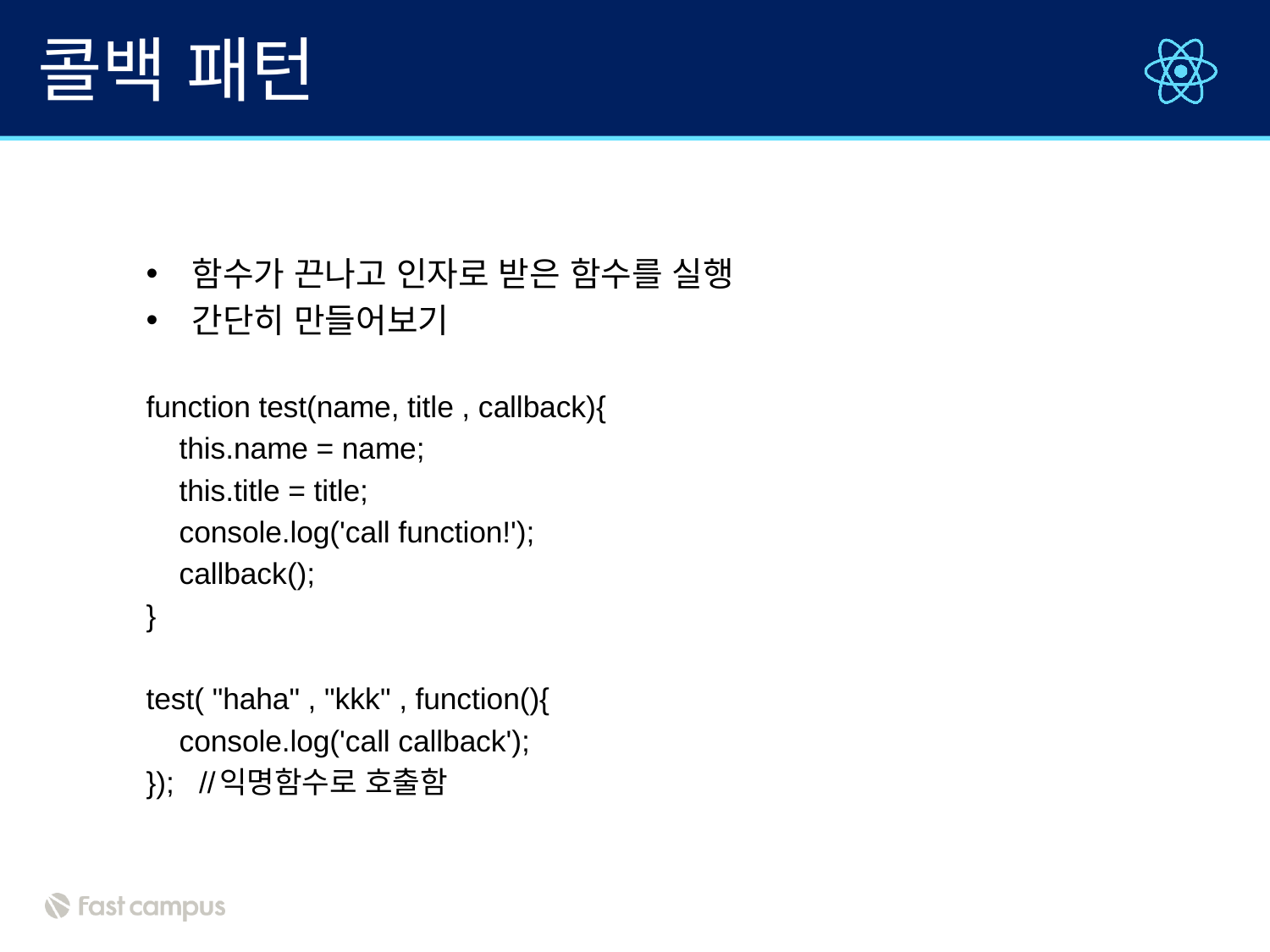

# 콜백 패턴
함수가 끈나고 인자로 받은 함수를 실행
간단히 만들어보기

function test(name, title , callback){
    this.name = name;
    this.title = title;
    console.log('call function!');
    callback();
}

test( "haha" , "kkk" , function(){
    console.log('call callback');
});   //익명함수로 호출함